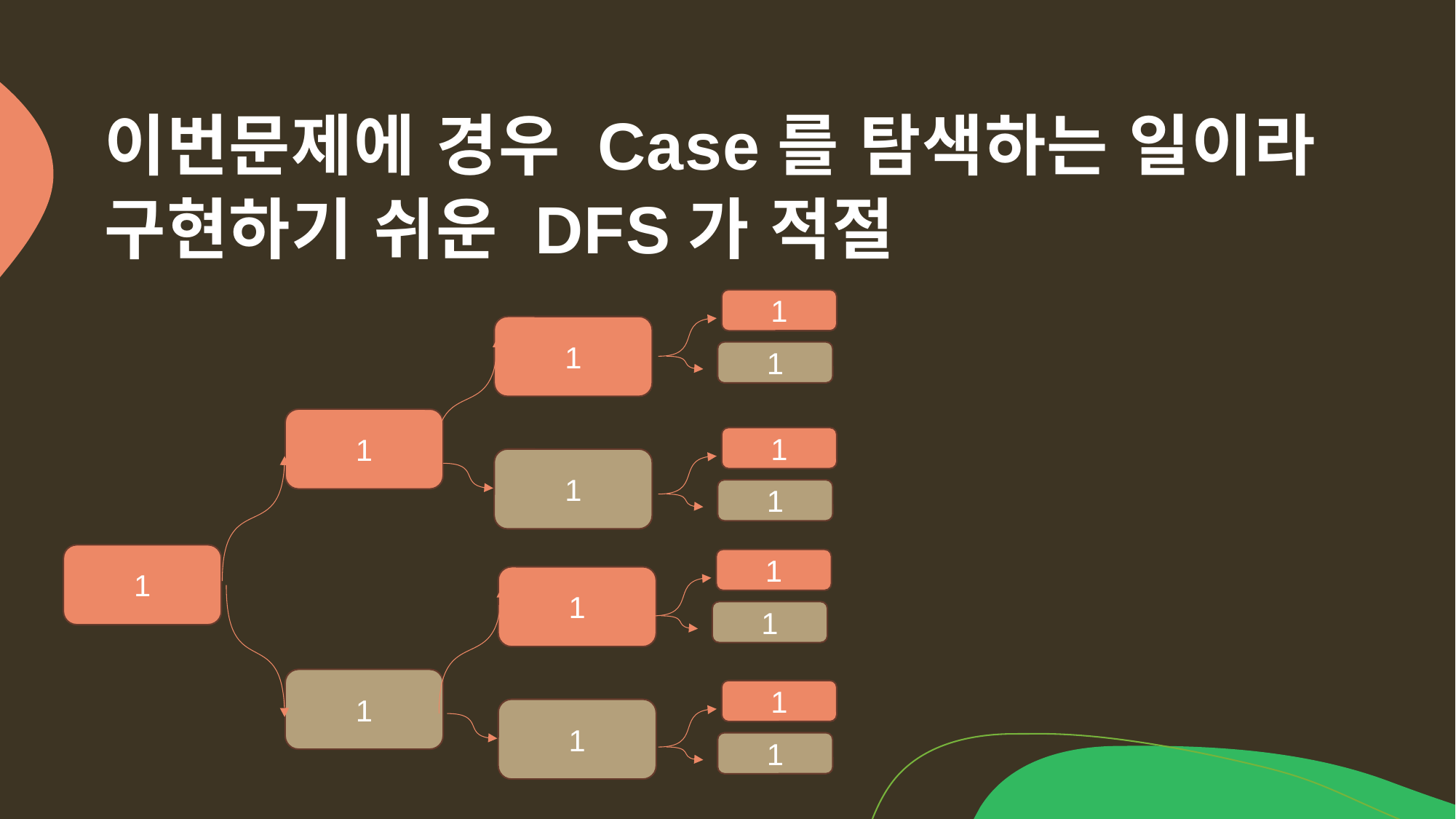

# 이번문제에 경우 Case를 탐색하는 일이라 구현하기 쉬운 DFS가 적절
1
1
1
1
1
1
1
1
1
1
1
1
1
1
1